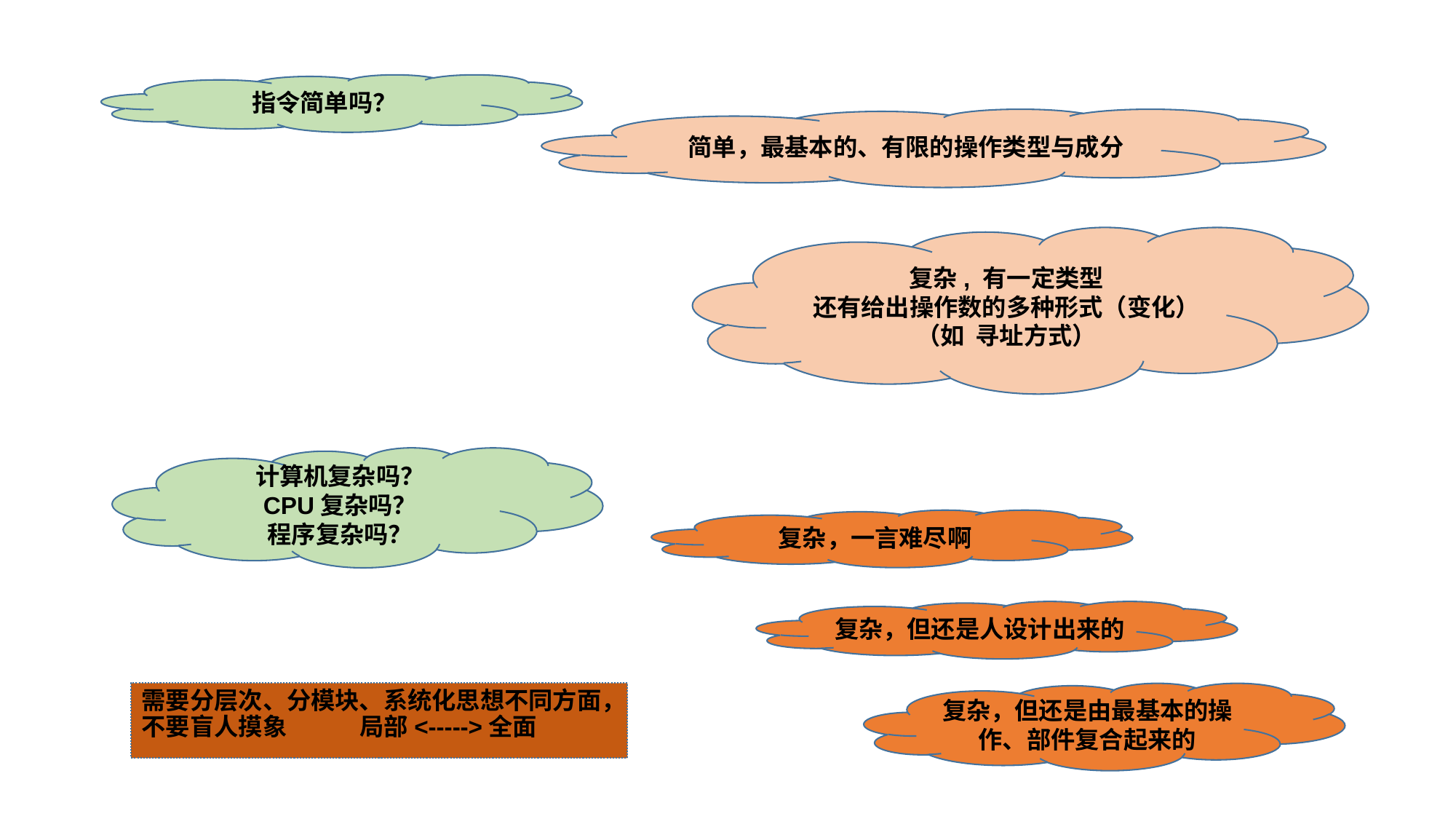

指令简单吗？
简单，最基本的、有限的操作类型与成分

复杂, 有一定类型
还有给出操作数的多种形式（变化）
（如  寻址方式）

计算机复杂吗？
CPU复杂吗？
程序复杂吗？
复杂，一言难尽啊
复杂，但还是人设计出来的
需要分层次、分模块、系统化思想不同方面，
不要盲人摸象	局部<----->全面

复杂，但还是由最基本的操作、部件复合起来的